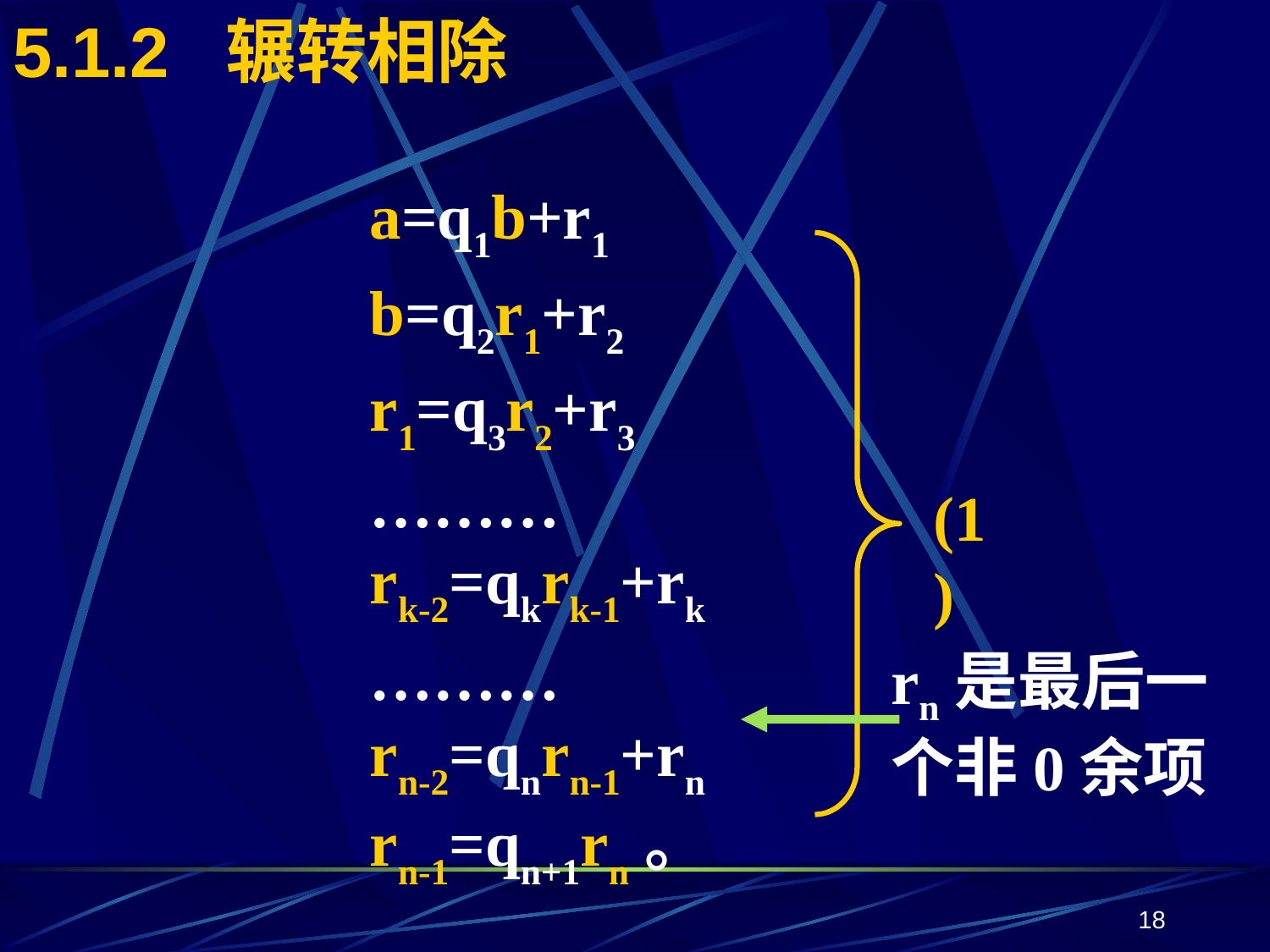

# 5.1.2  辗转相除
	a=q1b+r1
	b=q2r1+r2
	r1=q3r2+r3
	………
	rk-2=qkrk-1+rk
	………
	rn-2=qnrn-1+rn
	rn-1=qn+1rn。

(1)
rn是最后一个非0余项

18